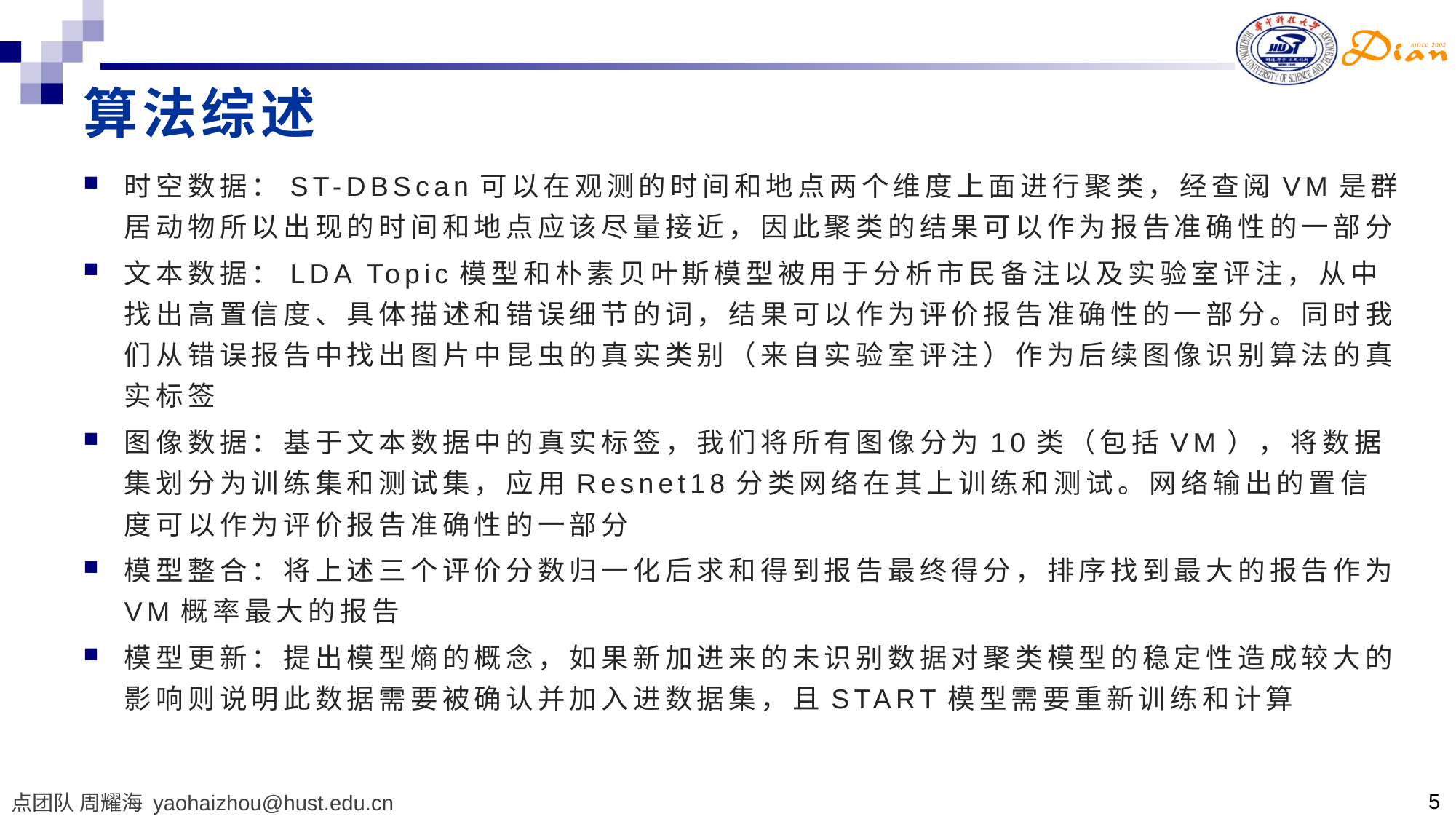

# 算法综述
时空数据：ST-DBScan可以在观测的时间和地点两个维度上面进行聚类，经查阅VM是群居动物所以出现的时间和地点应该尽量接近，因此聚类的结果可以作为报告准确性的一部分
文本数据：LDA Topic模型和朴素贝叶斯模型被用于分析市民备注以及实验室评注，从中找出高置信度、具体描述和错误细节的词，结果可以作为评价报告准确性的一部分。同时我们从错误报告中找出图片中昆虫的真实类别（来自实验室评注）作为后续图像识别算法的真实标签
图像数据：基于文本数据中的真实标签，我们将所有图像分为10类（包括VM），将数据集划分为训练集和测试集，应用Resnet18分类网络在其上训练和测试。网络输出的置信度可以作为评价报告准确性的一部分
模型整合：将上述三个评价分数归一化后求和得到报告最终得分，排序找到最大的报告作为VM概率最大的报告
模型更新：提出模型熵的概念，如果新加进来的未识别数据对聚类模型的稳定性造成较大的影响则说明此数据需要被确认并加入进数据集，且START模型需要重新训练和计算
5
点团队 周耀海 yaohaizhou@hust.edu.cn